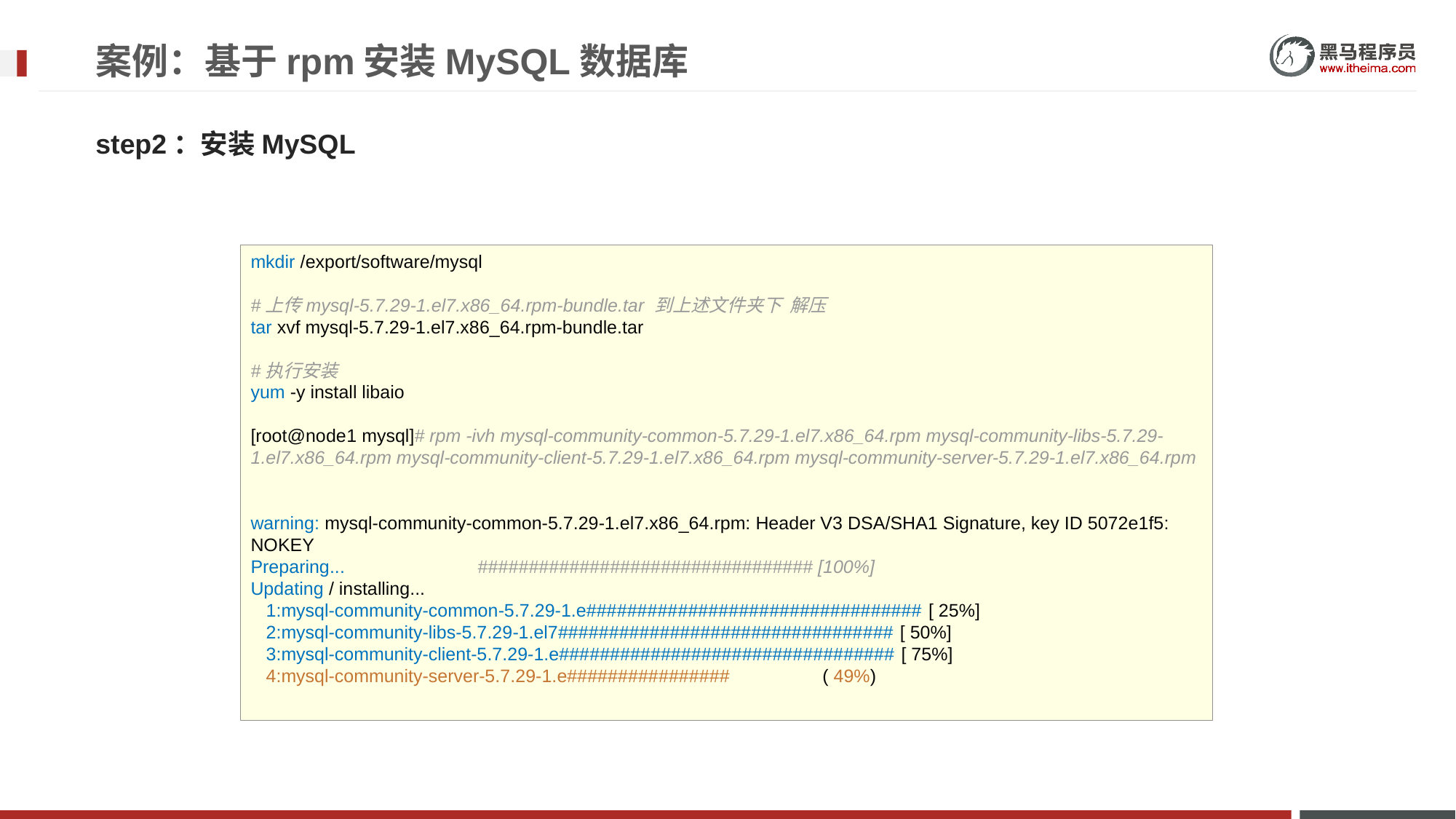

# 案例：基于rpm安装MySQL数据库
step2：安装MySQL
mkdir /export/software/mysql
#上传mysql-5.7.29-1.el7.x86_64.rpm-bundle.tar 到上述文件夹下  解压
tar xvf mysql-5.7.29-1.el7.x86_64.rpm-bundle.tar
#执行安装
yum -y install libaio
[root@node1 mysql]# rpm -ivh mysql-community-common-5.7.29-1.el7.x86_64.rpm mysql-community-libs-5.7.29-1.el7.x86_64.rpm mysql-community-client-5.7.29-1.el7.x86_64.rpm mysql-community-server-5.7.29-1.el7.x86_64.rpm
warning: mysql-community-common-5.7.29-1.el7.x86_64.rpm: Header V3 DSA/SHA1 Signature, key ID 5072e1f5: NOKEY
Preparing...                          ################################# [100%]
Updating / installing...
   1:mysql-community-common-5.7.29-1.e################################# [ 25%]
   2:mysql-community-libs-5.7.29-1.el7################################# [ 50%]
   3:mysql-community-client-5.7.29-1.e################################# [ 75%]
   4:mysql-community-server-5.7.29-1.e################                  ( 49%)